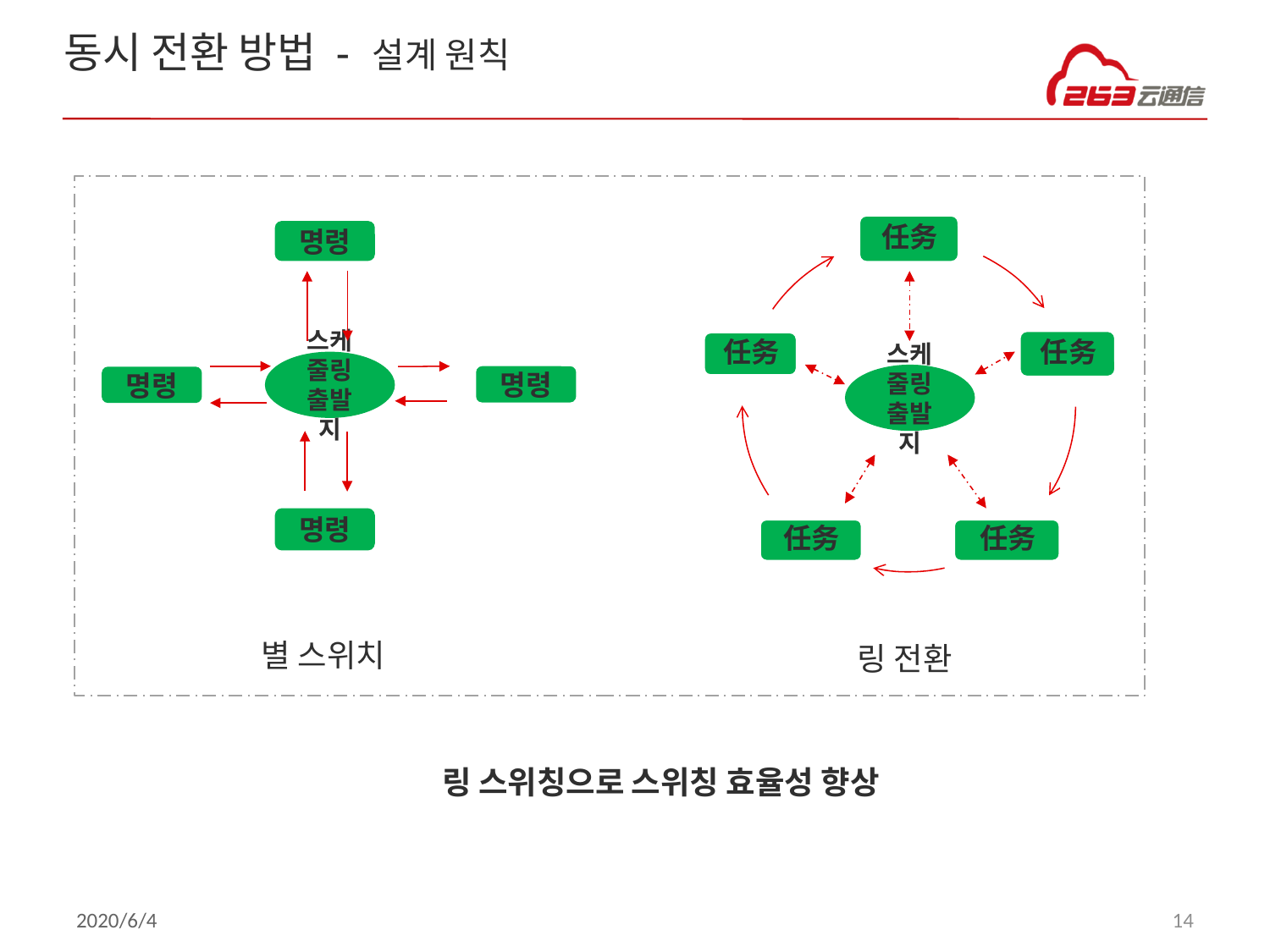

# 동시 전환 방법 - 설계 원칙

任务
任务
任务
任务
任务
명령
스케줄링 출발지
스케줄링 출발지
명령
명령
명령
별 스위치
링 전환
링 스위칭으로 스위칭 효율성 향상